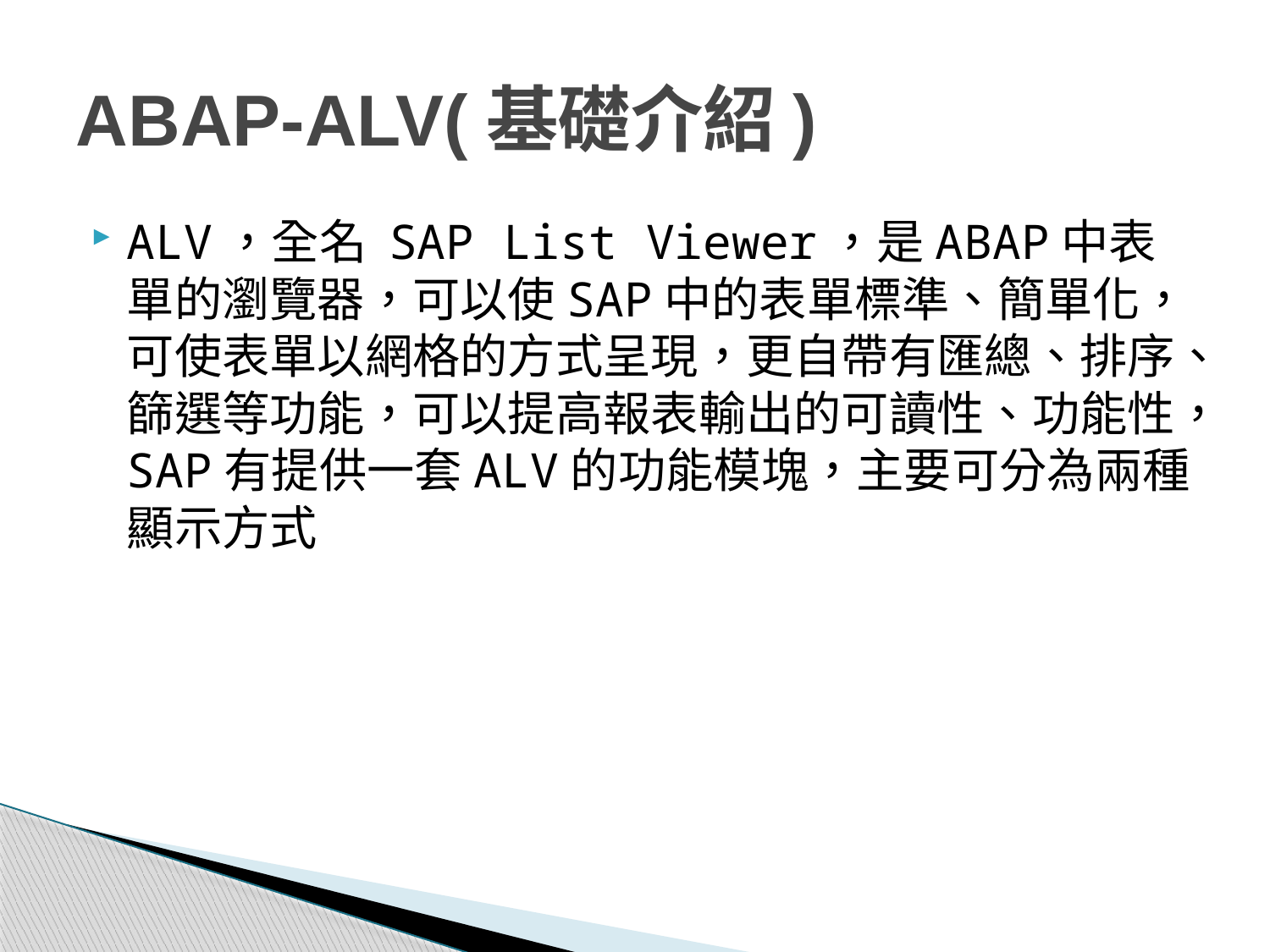

# ABAP-ALV(基礎介紹)
ALV，全名 SAP List Viewer，是ABAP中表單的瀏覽器，可以使SAP中的表單標準、簡單化，可使表單以網格的方式呈現，更自帶有匯總、排序、篩選等功能，可以提高報表輸出的可讀性、功能性，SAP有提供一套ALV的功能模塊，主要可分為兩種顯示方式